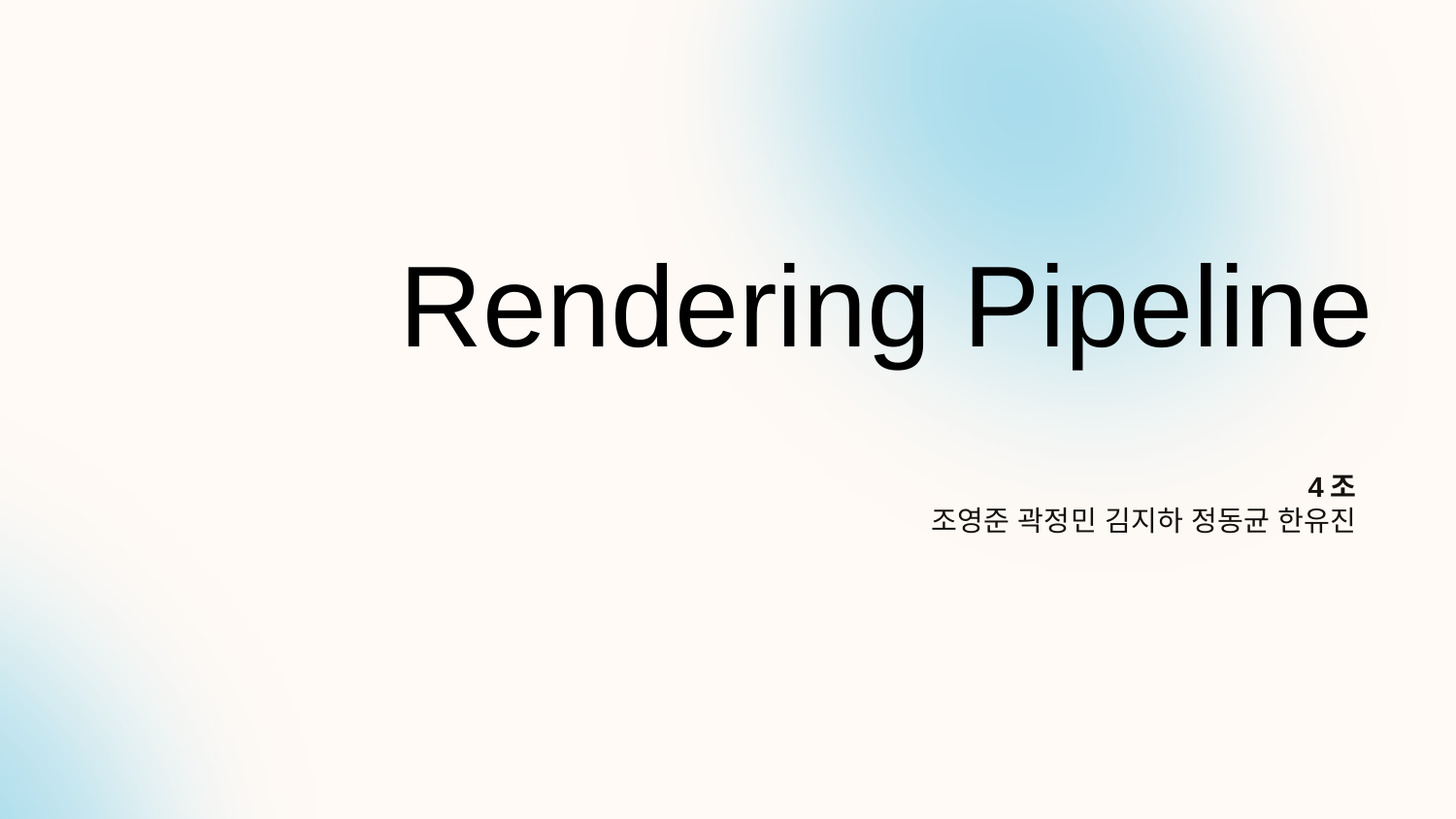

# Rendering Pipeline
4조
조영준 곽정민 김지하 정동균 한유진